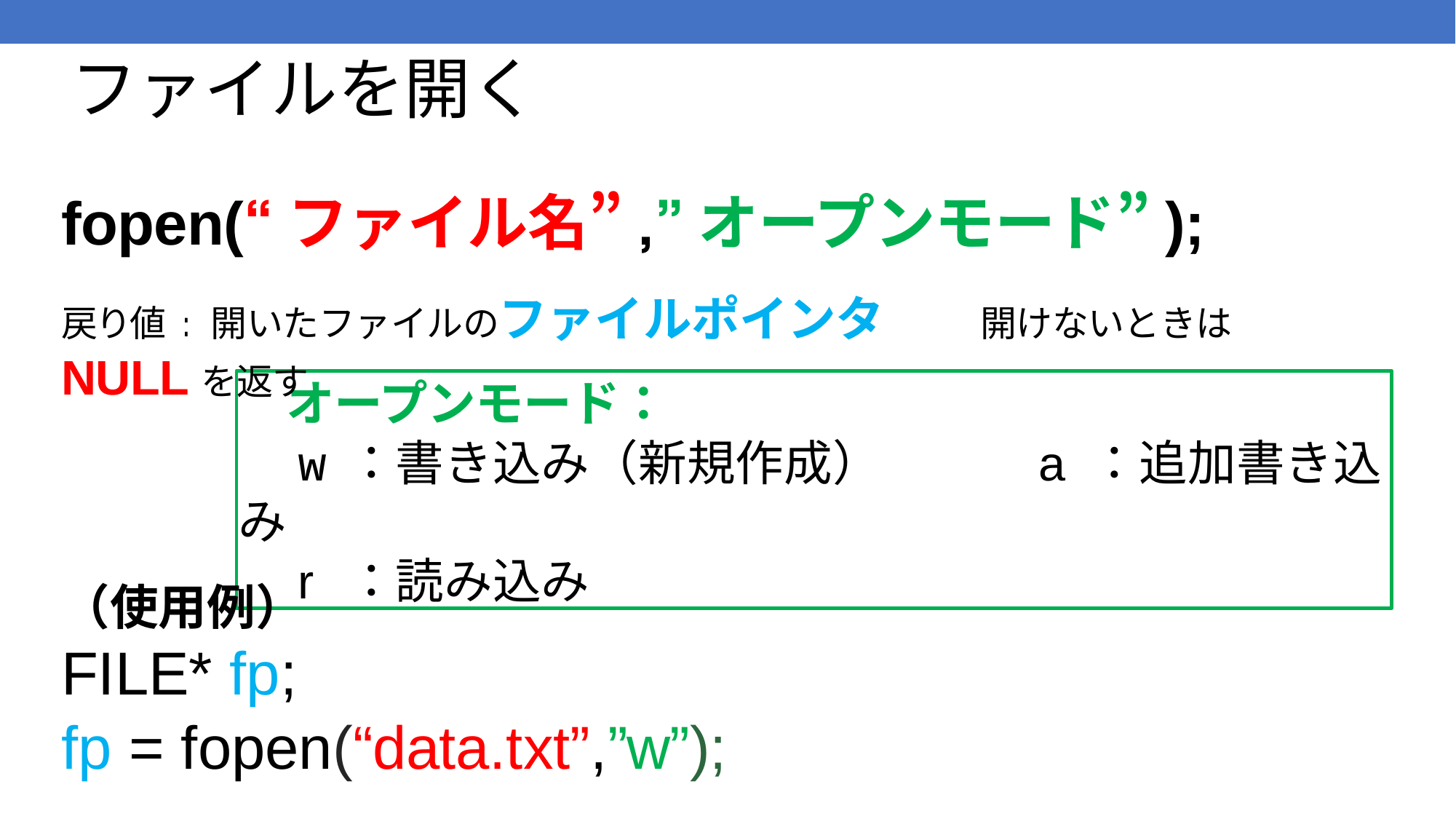

# ファイルを開く
fopen(“ファイル名”,”オープンモード”);
戻り値 : 開いたファイルのファイルポインタ　　開けないときはNULLを返す
　オープンモード：
　w	：書き込み（新規作成）　　　a ：追加書き込み
　r	：読み込み
（使用例）
FILE* fp;
fp = fopen(“data.txt”,”w”);